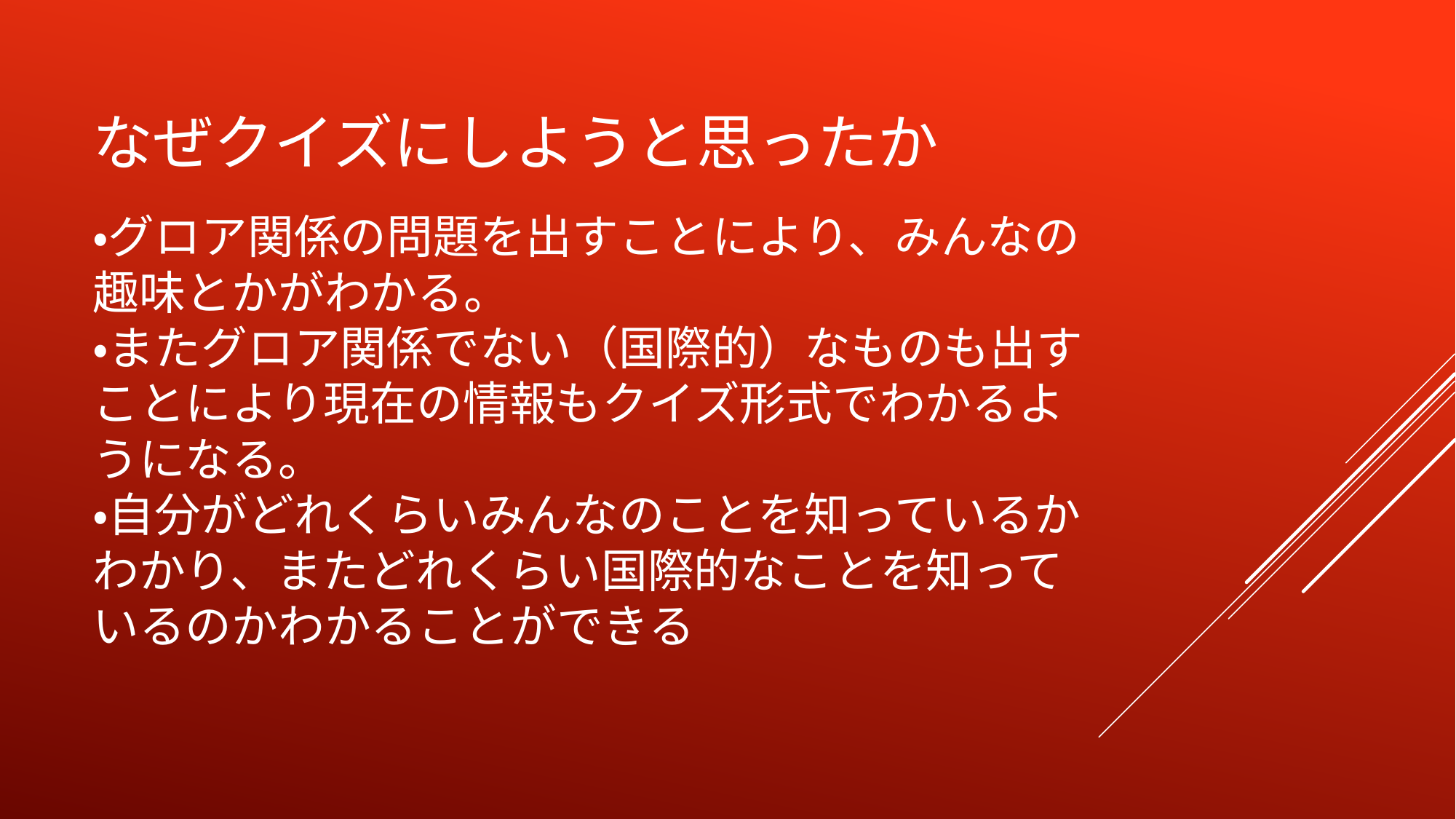

なぜクイズにしようと思ったか
# ・グロア関係の問題を出すことにより、みんなの趣味とかがわかる。 ・またグロア関係でない（国際的）なものも出すことにより現在の情報もクイズ形式でわかるようになる。 ・自分がどれくらいみんなのことを知っているかわかり、またどれくらい国際的なことを知っているのかわかることができる